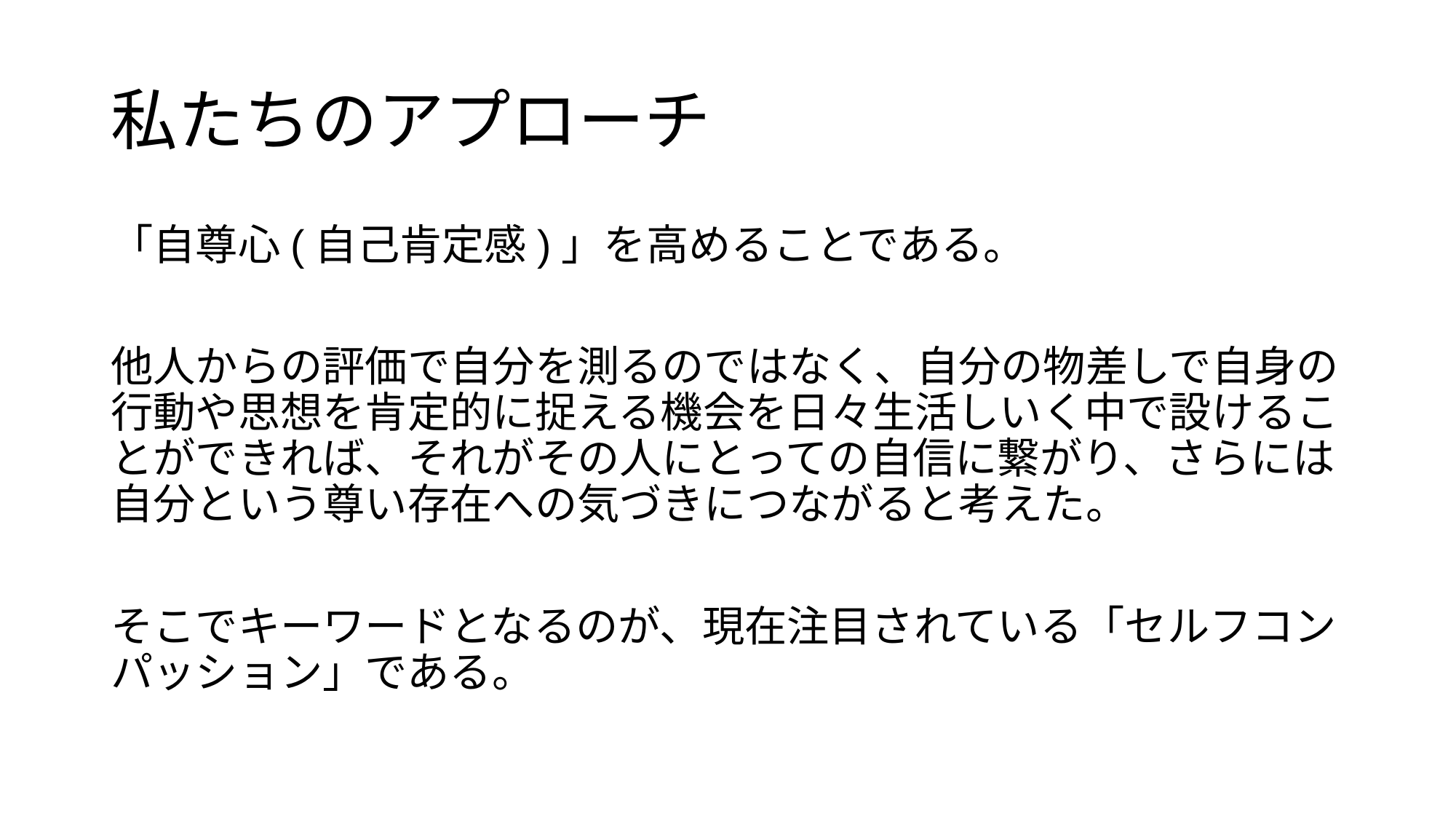

# 私たちのアプローチ
「自尊心(自己肯定感)」を高めることである。

他人からの評価で自分を測るのではなく、自分の物差しで自身の行動や思想を肯定的に捉える機会を日々生活しいく中で設けることができれば、それがその人にとっての自信に繋がり、さらには自分という尊い存在への気づきにつながると考えた。

そこでキーワードとなるのが、現在注目されている「セルフコンパッション」である。